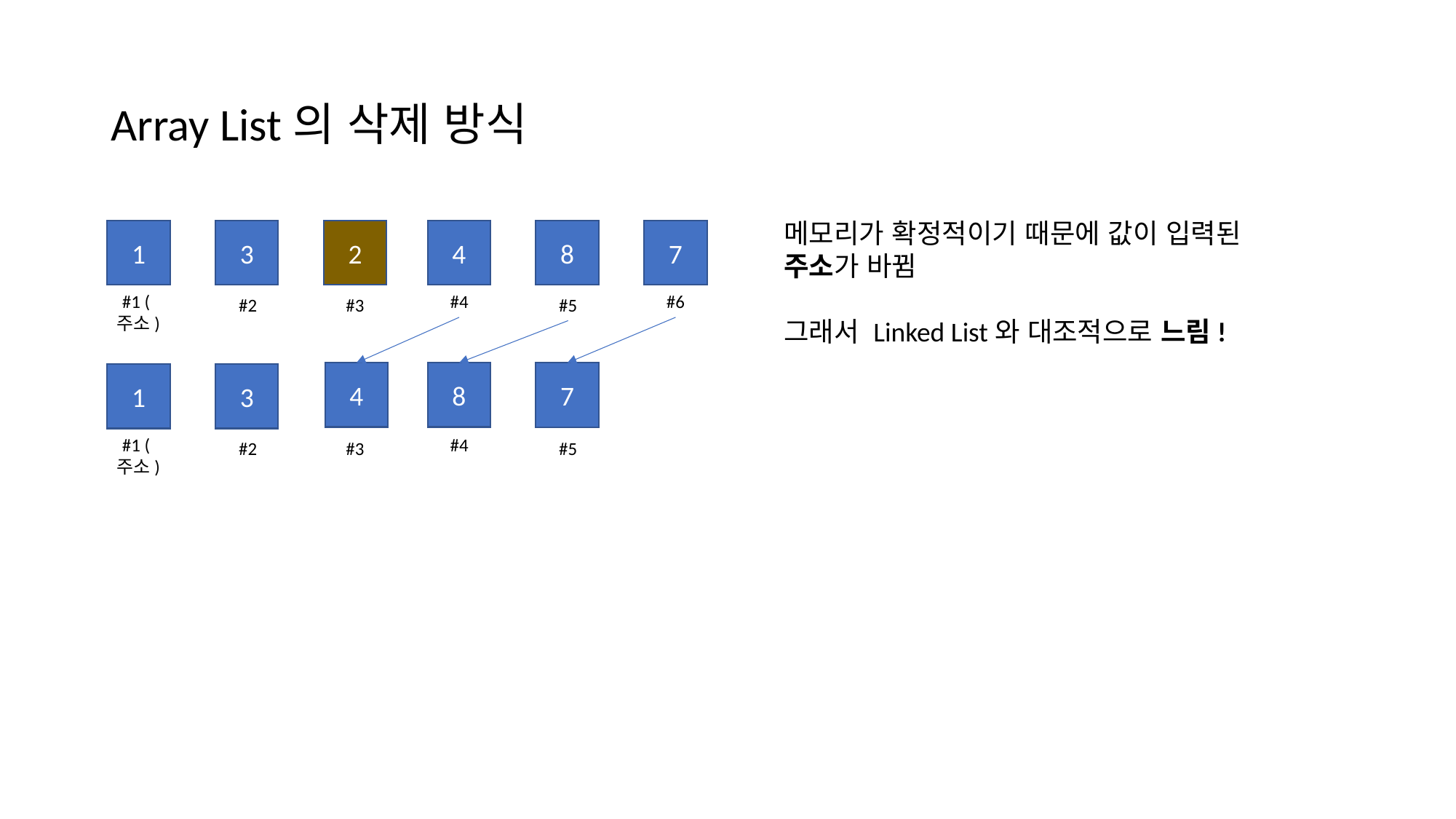

Array List의 삭제 방식
메모리가 확정적이기 때문에 값이 입력된 주소가 바뀜

그래서 Linked List와 대조적으로 느림!
1
3
2
4
8
7
#1 (주소)
#4
#6
#2
#5
#3
4
8
7
1
3
#1 (주소)
#4
#2
#5
#3